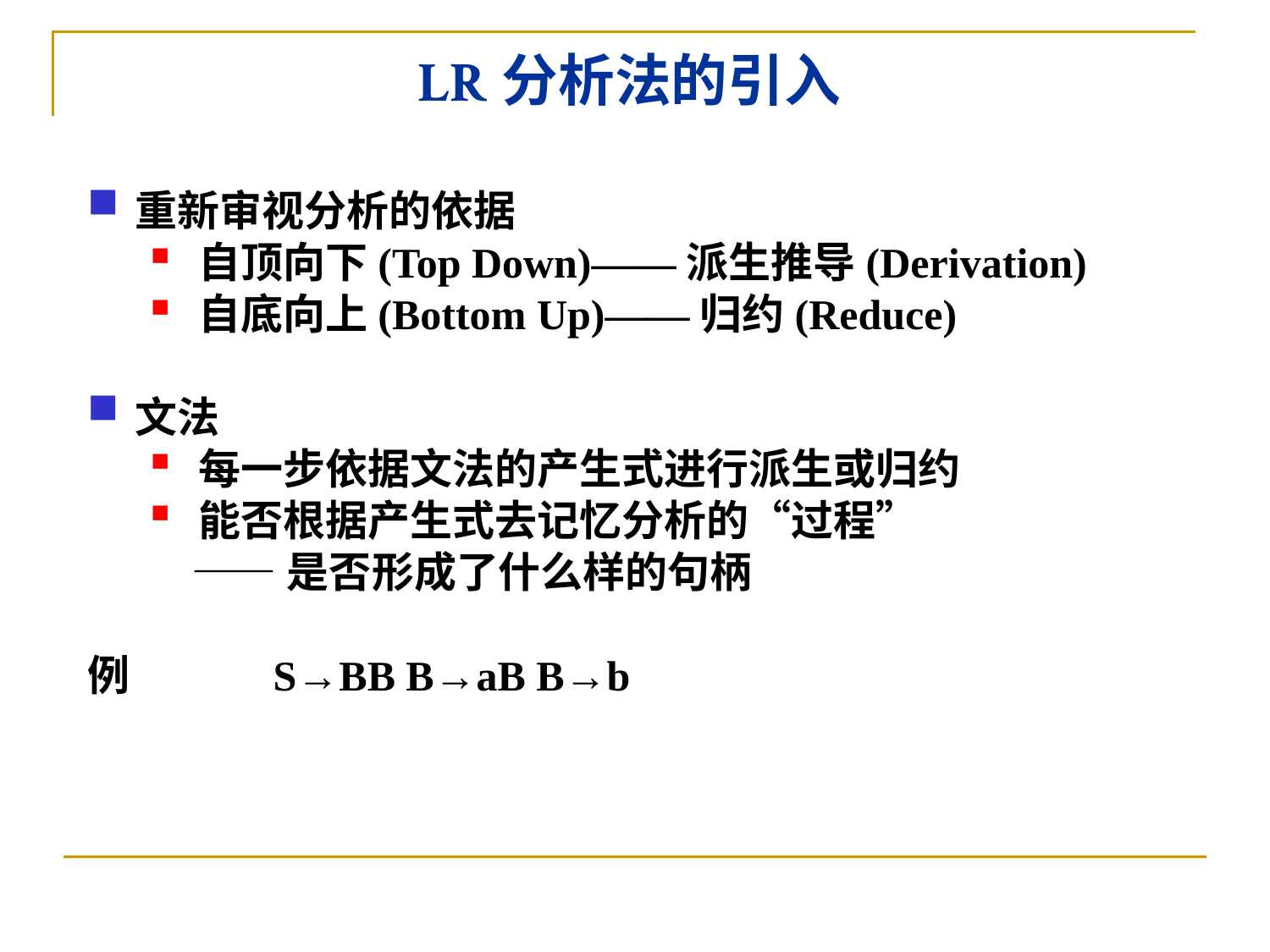

# LR分析法的引入
重新审视分析的依据
自顶向下(Top Down)——派生推导(Derivation)
自底向上(Bottom Up)——归约(Reduce)

文法
每一步依据文法的产生式进行派生或归约
能否根据产生式去记忆分析的“过程”
           ——是否形成了什么样的句柄

例              S→BB B→aB B→b
45